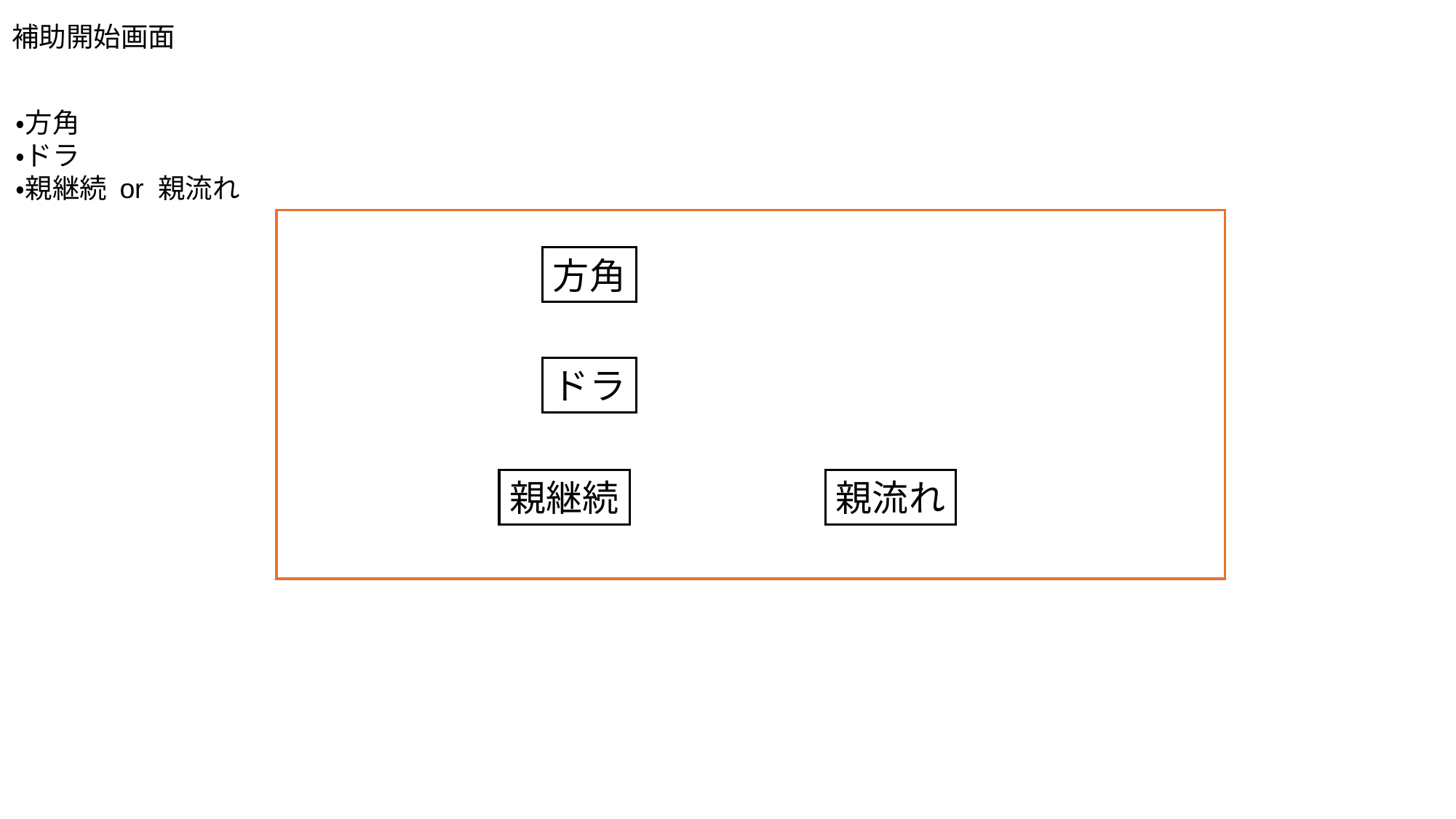

補助開始画面
・方角
・ドラ
・親継続 or 親流れ

方角
ドラ
親継続
親流れ